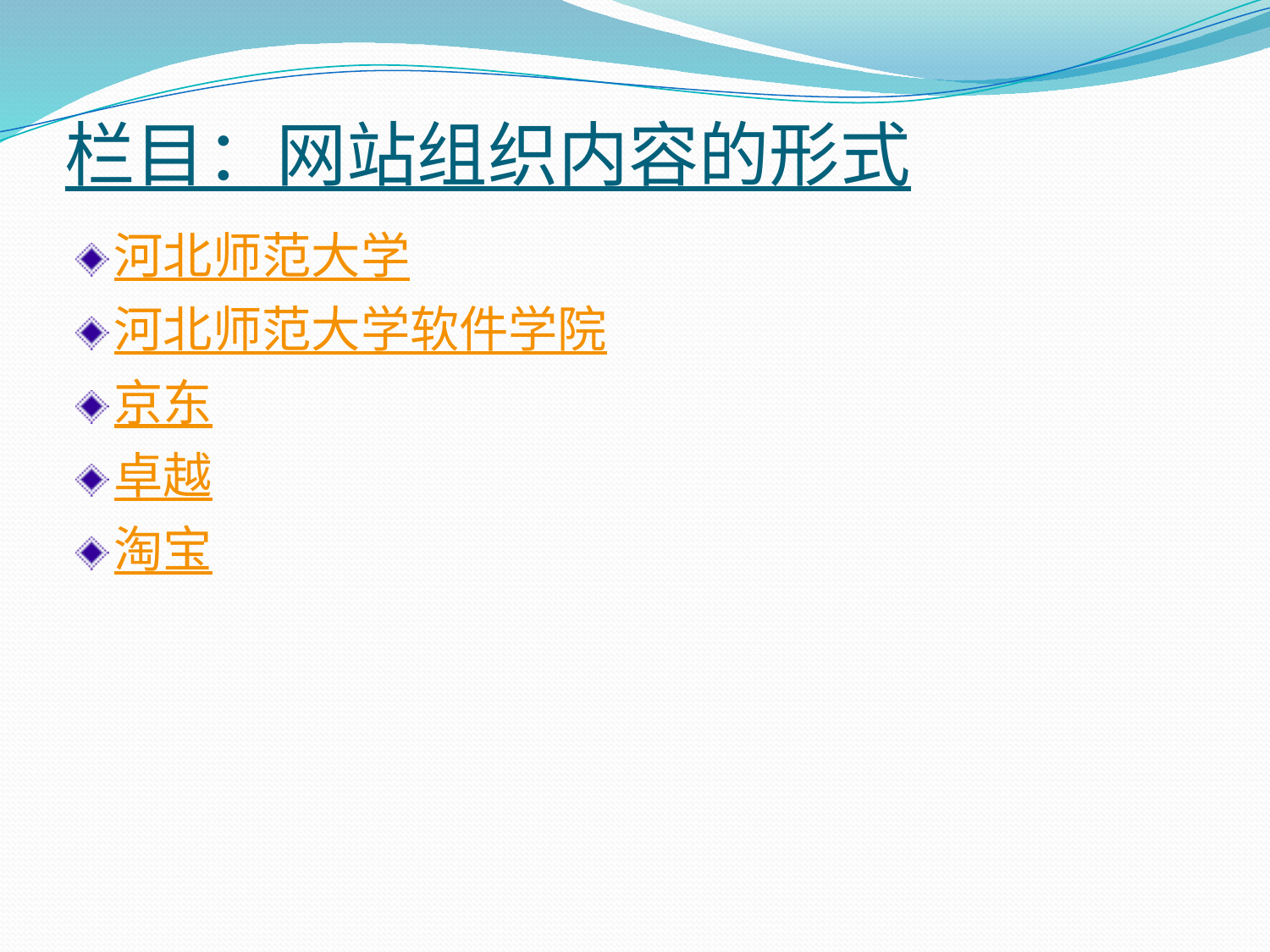

# 栏目：网站组织内容的形式
河北师范大学
河北师范大学软件学院
京东
卓越
淘宝